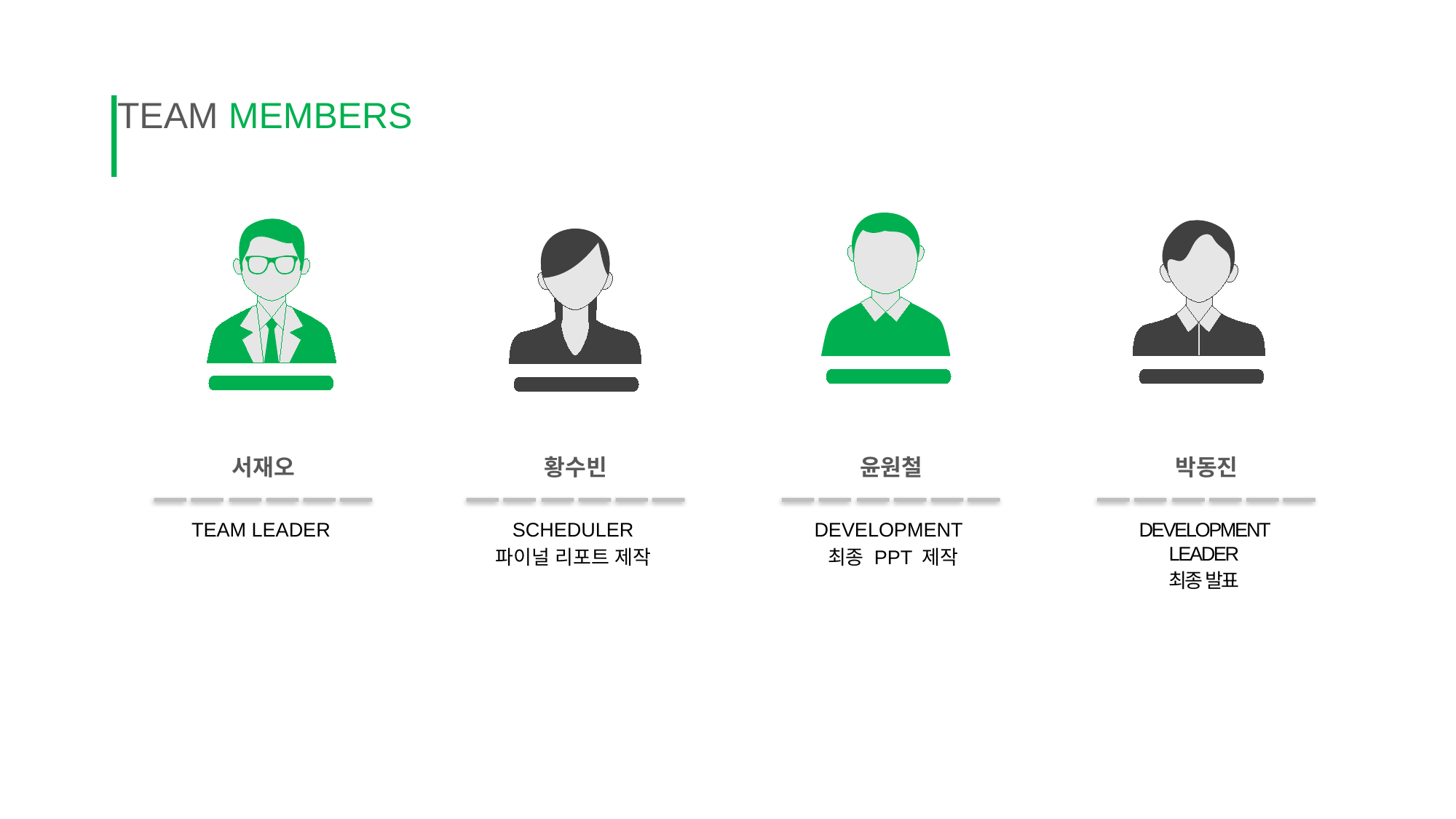

TEAM MEMBERS

서재오
황수빈
윤원철
박동진

TEAM LEADER
SCHEDULER
파이널 리포트 제작
DEVELOPMENT
 최종 PPT 제작
DEVELOPMENT LEADER
최종 발표